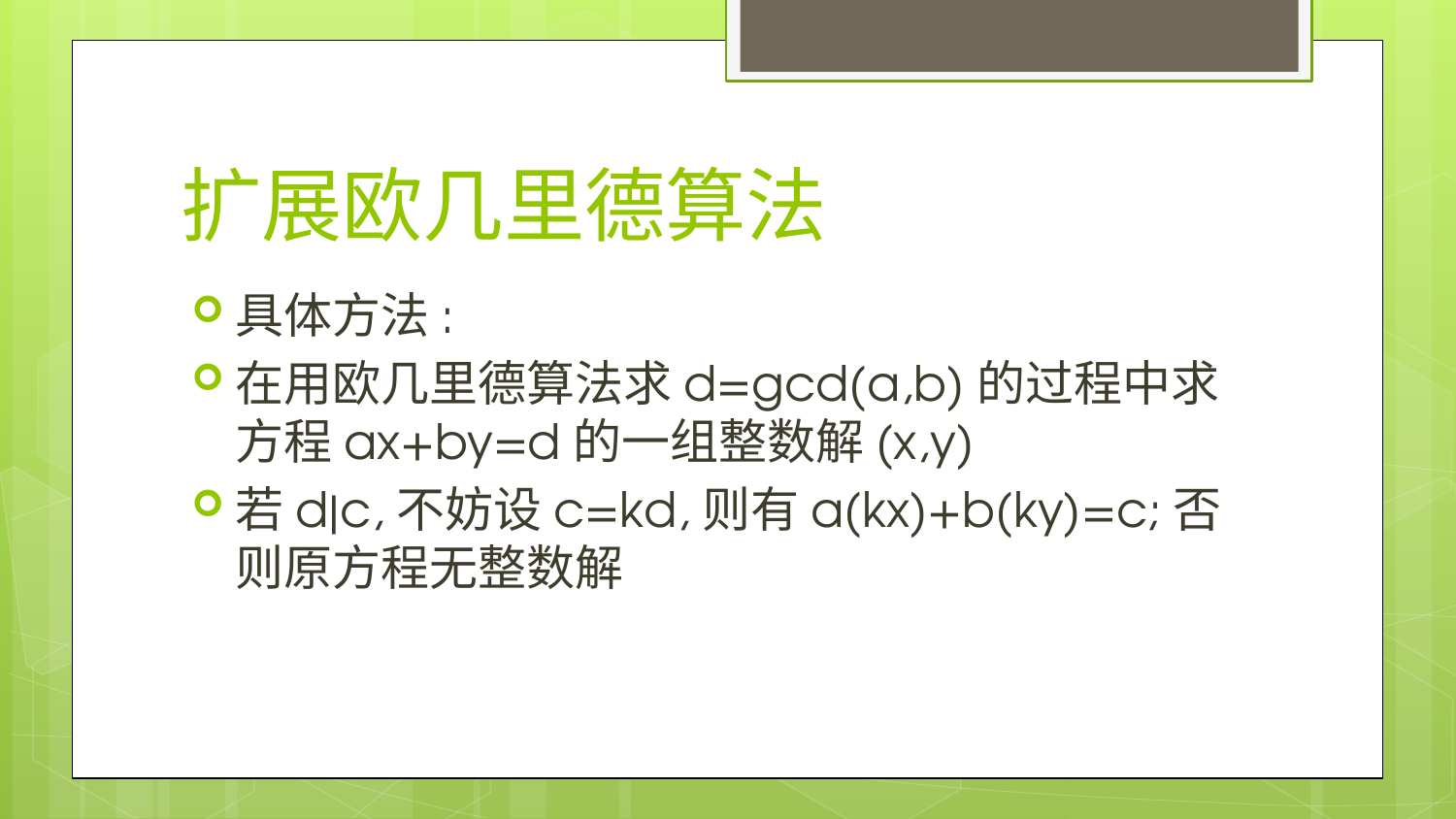

# 扩展欧几里德算法
具体方法:
在用欧几里德算法求d=gcd(a,b)的过程中求方程ax+by=d的一组整数解(x,y)
若d|c,不妨设c=kd,则有a(kx)+b(ky)=c;否则原方程无整数解